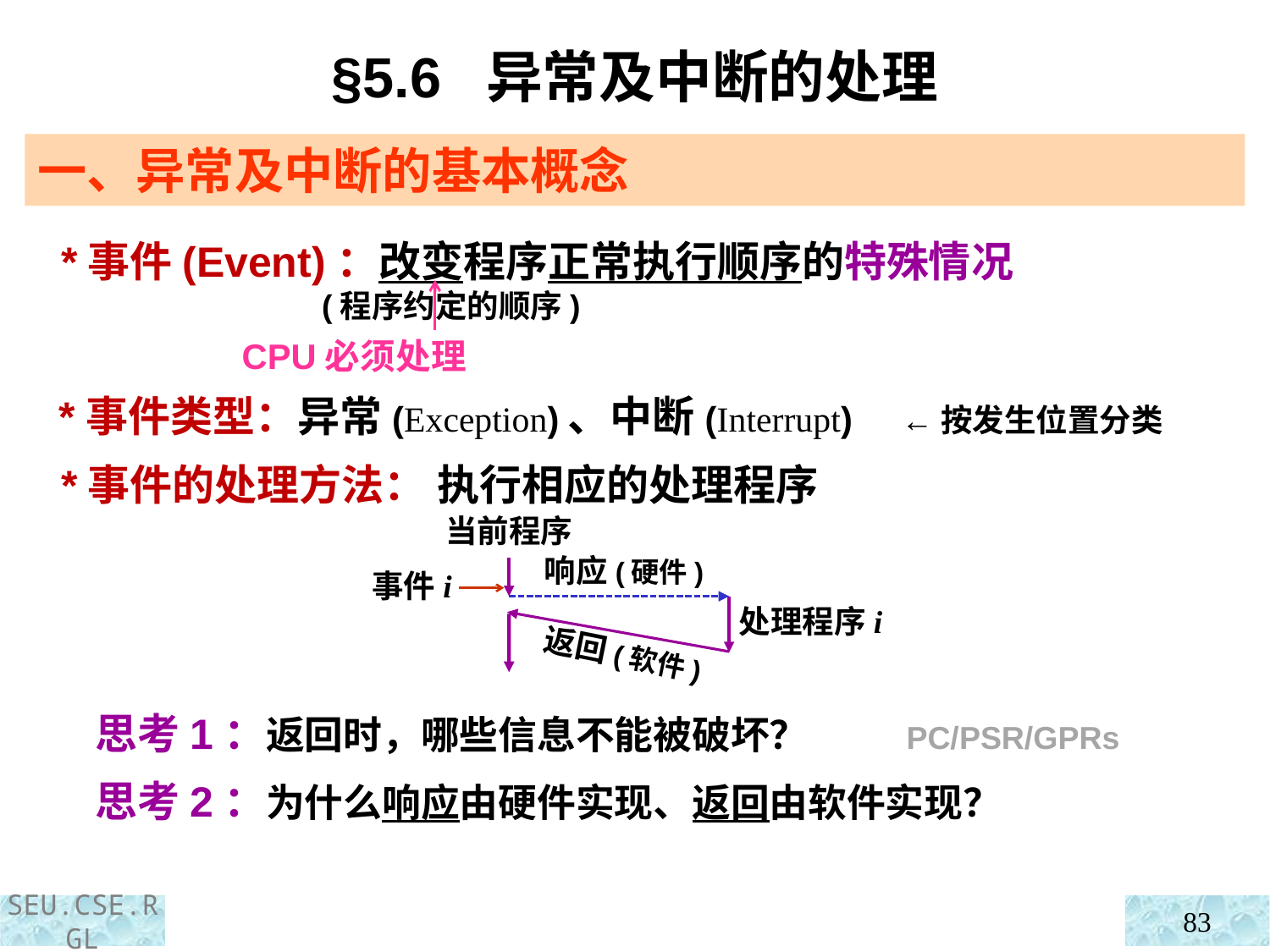

§5.6  异常及中断的处理
一、异常及中断的基本概念
  *事件(Event)：改变程序正常执行顺序的特殊情况
                                (程序约定的顺序)
                     CPU必须处理
  *事件类型：异常(Exception)、中断(Interrupt)     ←按发生位置分类
  *事件的处理方法：
执行相应的处理程序
当前程序
响应(硬件)
事件i
处理程序i
返回(软件)
     思考1：返回时，哪些信息不能被破坏？          PC/PSR/GPRs
     思考2：为什么响应由硬件实现、返回由软件实现？
83